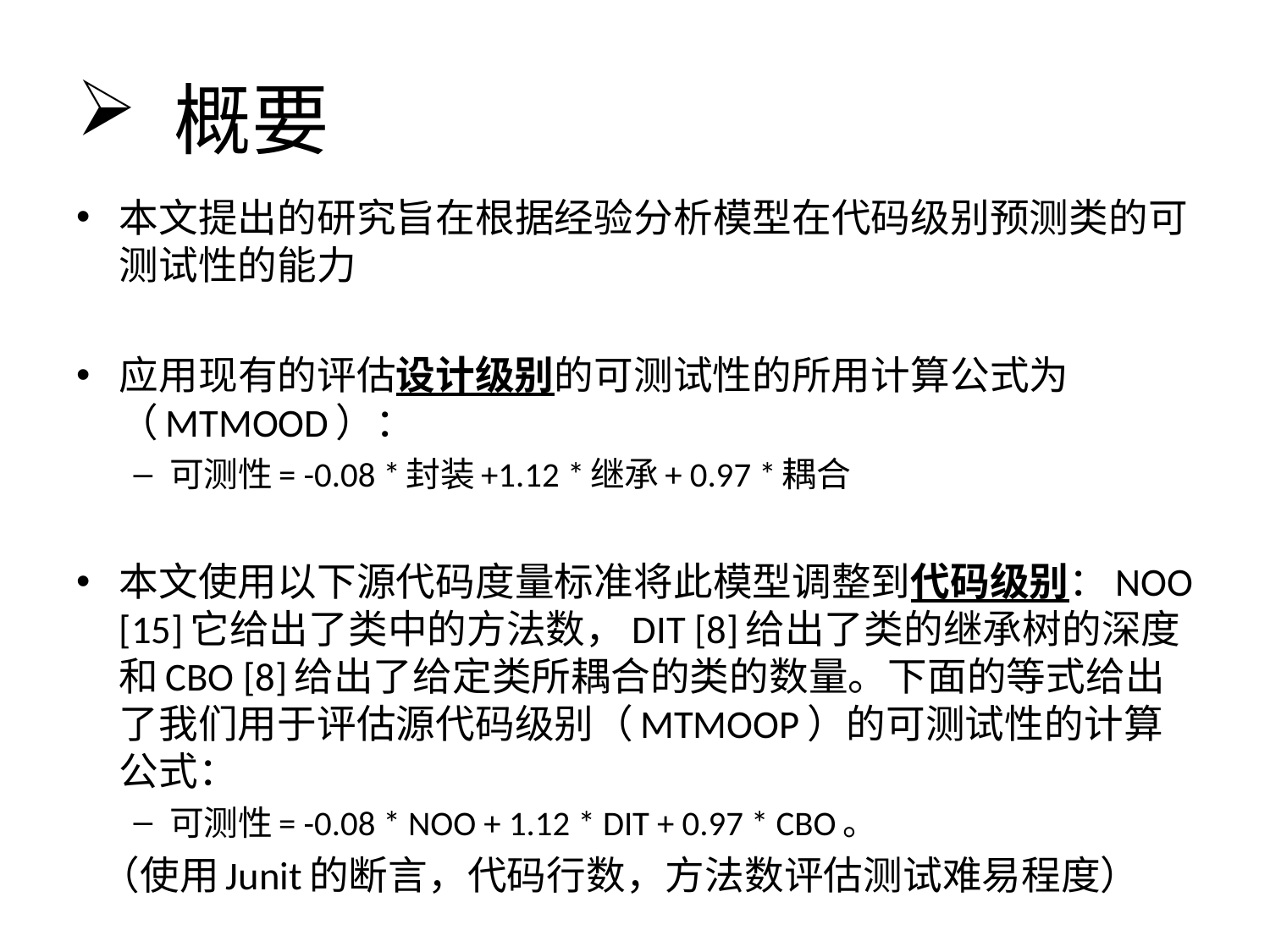

# 概要
本文提出的研究旨在根据经验分析模型在代码级别预测类的可测试性的能力

应用现有的评估设计级别的可测试性的所用计算公式为（MTMOOD）：
可测性= -0.08 *封装+1.12 *继承+ 0.97 *耦合

本文使用以下源代码度量标准将此模型调整到代码级别：NOO [15]它给出了类中的方法数，DIT [8]给出了类的继承树的深度和CBO [8]给出了给定类所耦合的类的数量。下面的等式给出了我们用于评估源代码级别（MTMOOP）的可测试性的计算公式：
可测性= -0.08 * NOO + 1.12 * DIT + 0.97 * CBO。
  （使用Junit的断言，代码行数，方法数评估测试难易程度）